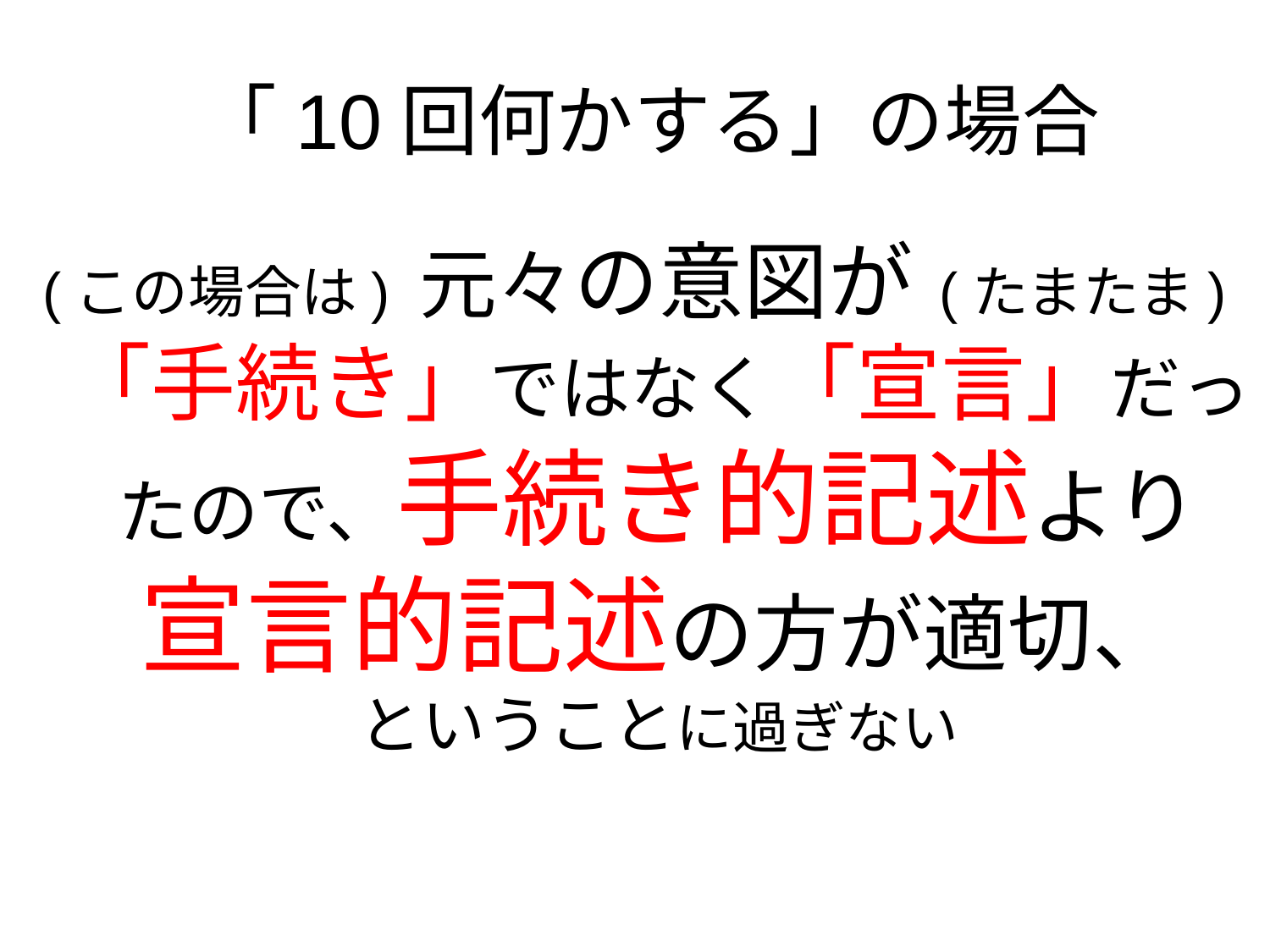

# 「10回何かする」の場合
(この場合は) 元々の意図が (たまたま)
「手続き」ではなく「宣言」だったので、手続き的記述より
宣言的記述の方が適切、
ということに過ぎない